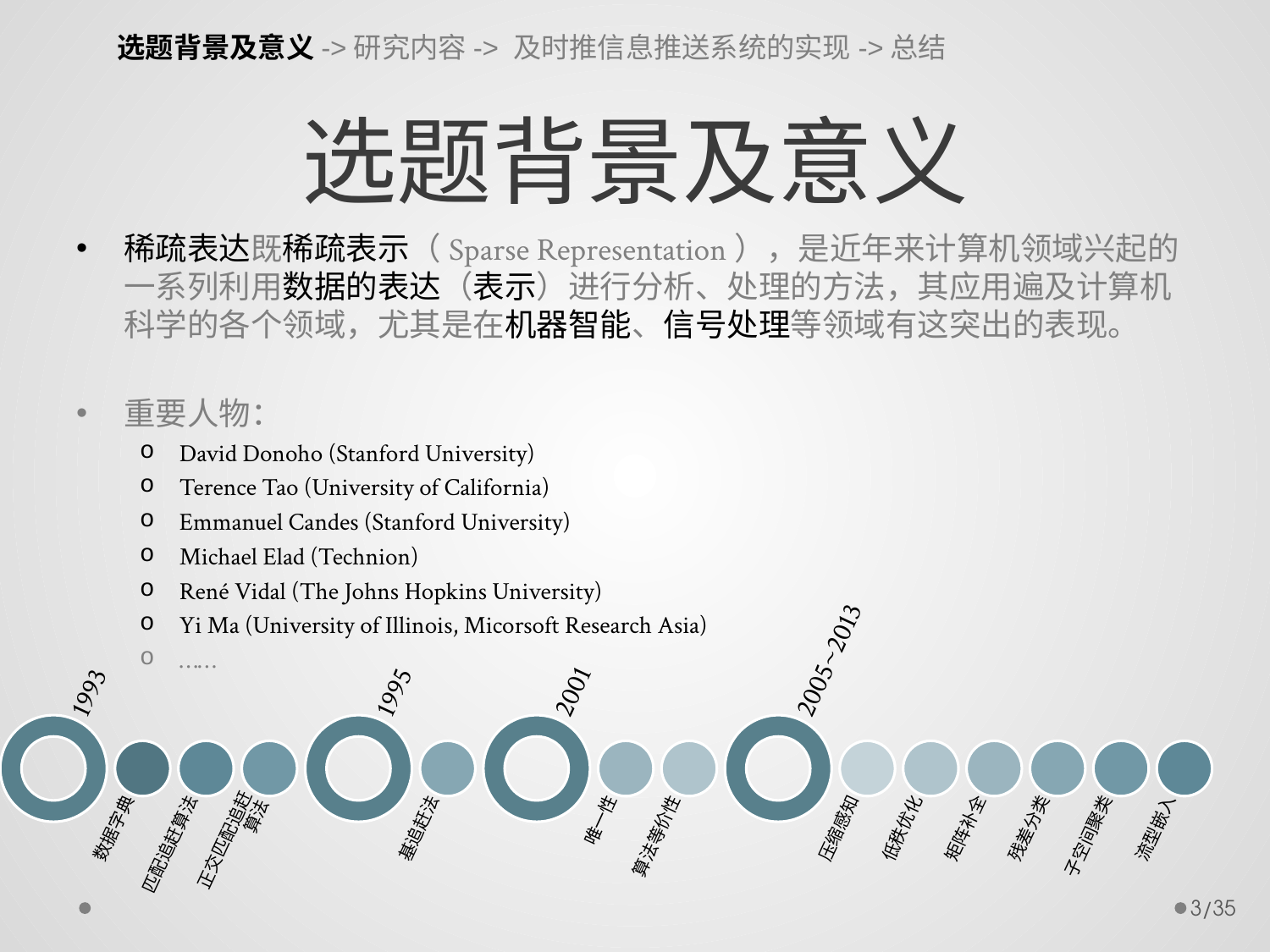

# 选题背景及意义
选题背景及意义->研究内容-> 及时推信息推送系统的实现->总结
稀疏表达既稀疏表示（Sparse Representation），是近年来计算机领域兴起的一系列利用数据的表达（表示）进行分析、处理的方法，其应用遍及计算机科学的各个领域，尤其是在机器智能、信号处理等领域有这突出的表现。

重要人物：
David Donoho (Stanford University)
Terence Tao (University of California)
Emmanuel Candes (Stanford University)
Michael Elad (Technion)
René Vidal (The Johns Hopkins University)
Yi Ma (University of Illinois, Micorsoft Research Asia)
……
1993
数据字典
匹配追赶算法
正交匹配追赶算法
1995
基追赶法
2001
唯一性
算法等价性
2005~2013
压缩感知
低秩优化
矩阵补全
残差分类
子空间聚类
流型嵌入
3/35